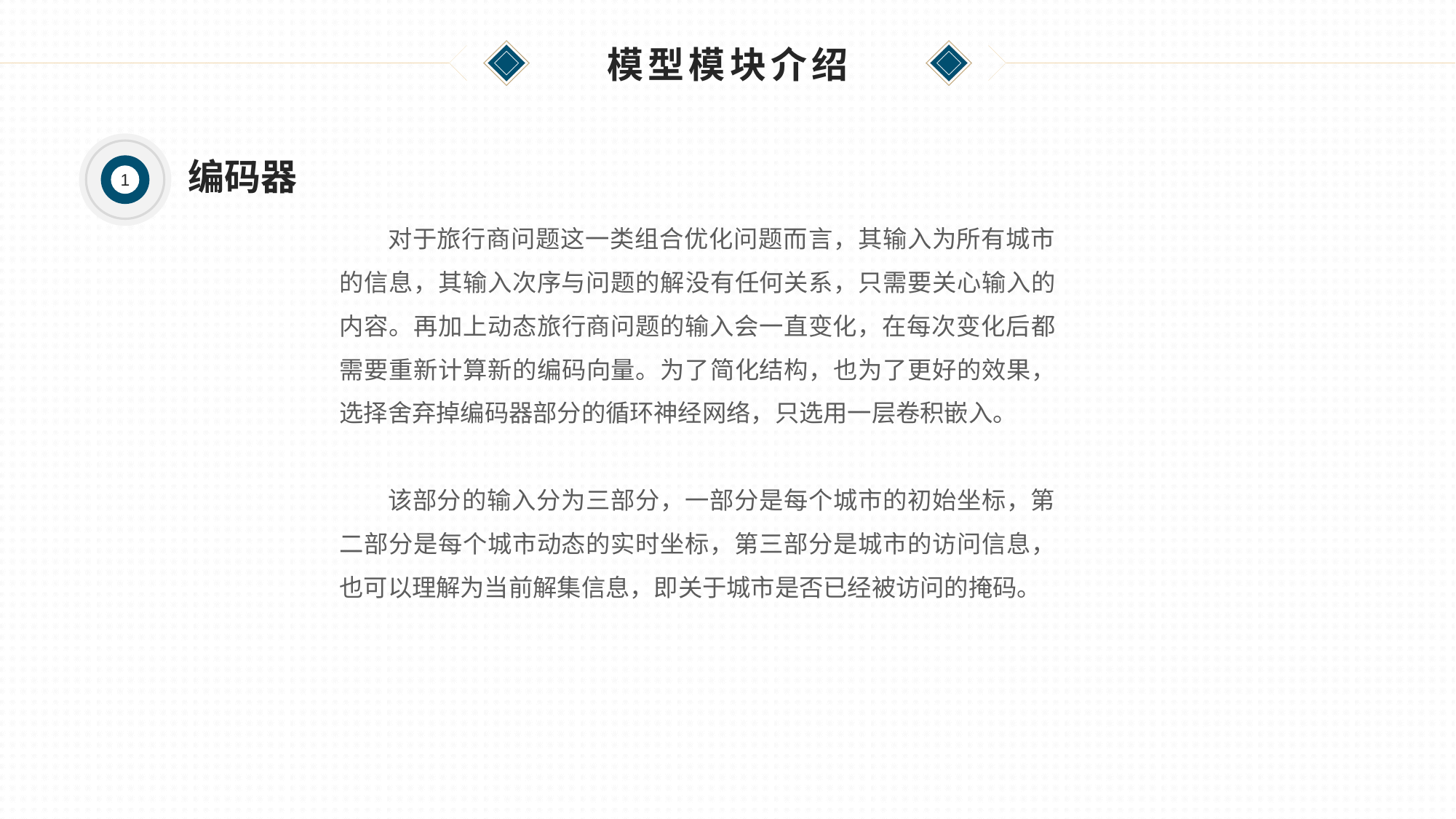

# 模型模块介绍

1
编码器
       对于旅行商问题这一类组合优化问题而言，其输入为所有城市的信息，其输入次序与问题的解没有任何关系，只需要关心输入的内容。再加上动态旅行商问题的输入会一直变化，在每次变化后都需要重新计算新的编码向量。为了简化结构，也为了更好的效果，选择舍弃掉编码器部分的循环神经网络，只选用一层卷积嵌入。

       该部分的输入分为三部分，一部分是每个城市的初始坐标，第二部分是每个城市动态的实时坐标，第三部分是城市的访问信息，也可以理解为当前解集信息，即关于城市是否已经被访问的掩码。